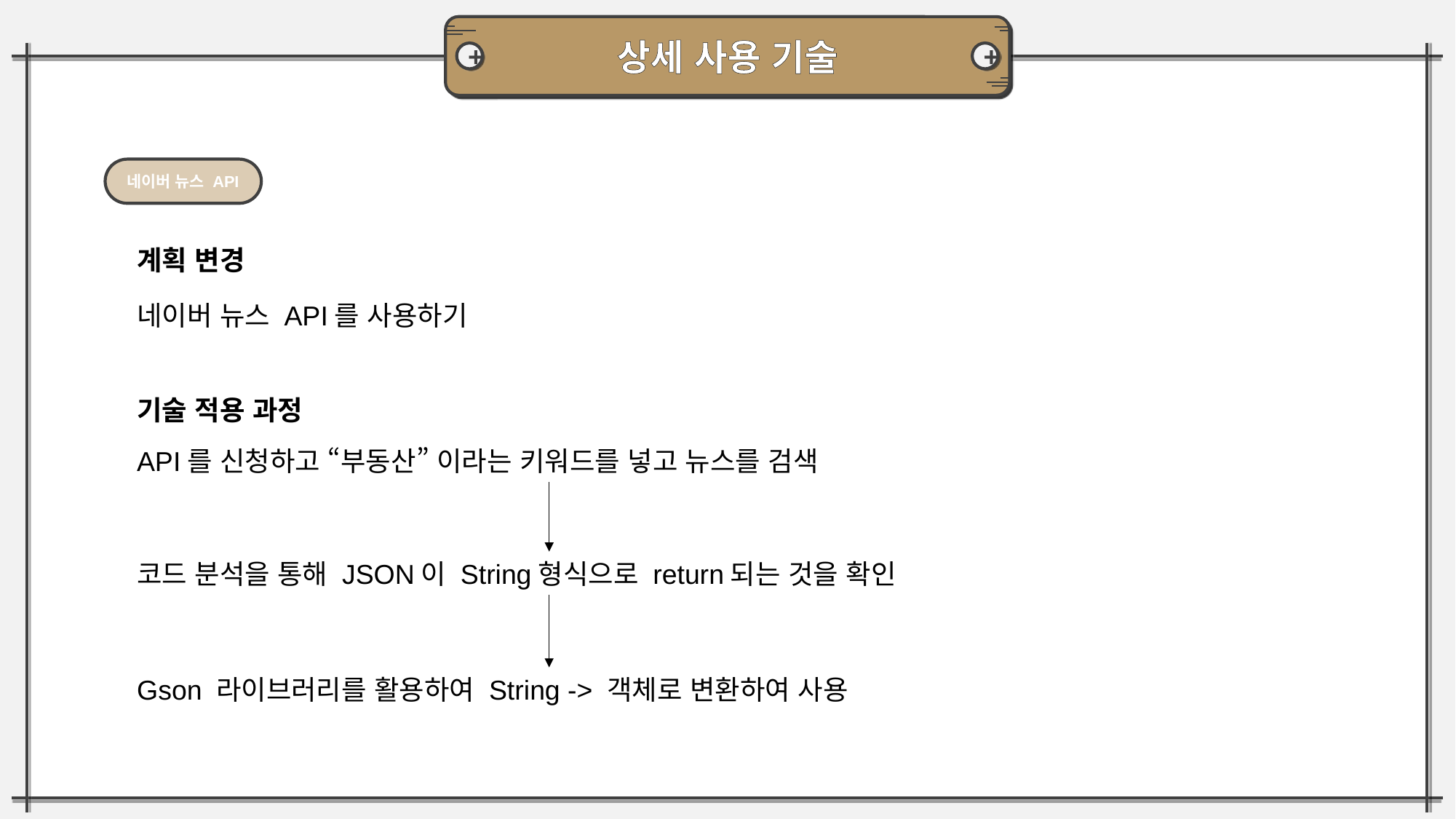

상세 사용 기술
+
+
네이버 뉴스 API
계획 변경
네이버 뉴스 API를 사용하기
기술 적용 과정
API를 신청하고 “부동산” 이라는 키워드를 넣고 뉴스를 검색
코드 분석을 통해 JSON이 String형식으로 return되는 것을 확인
Gson 라이브러리를 활용하여 String -> 객체로 변환하여 사용